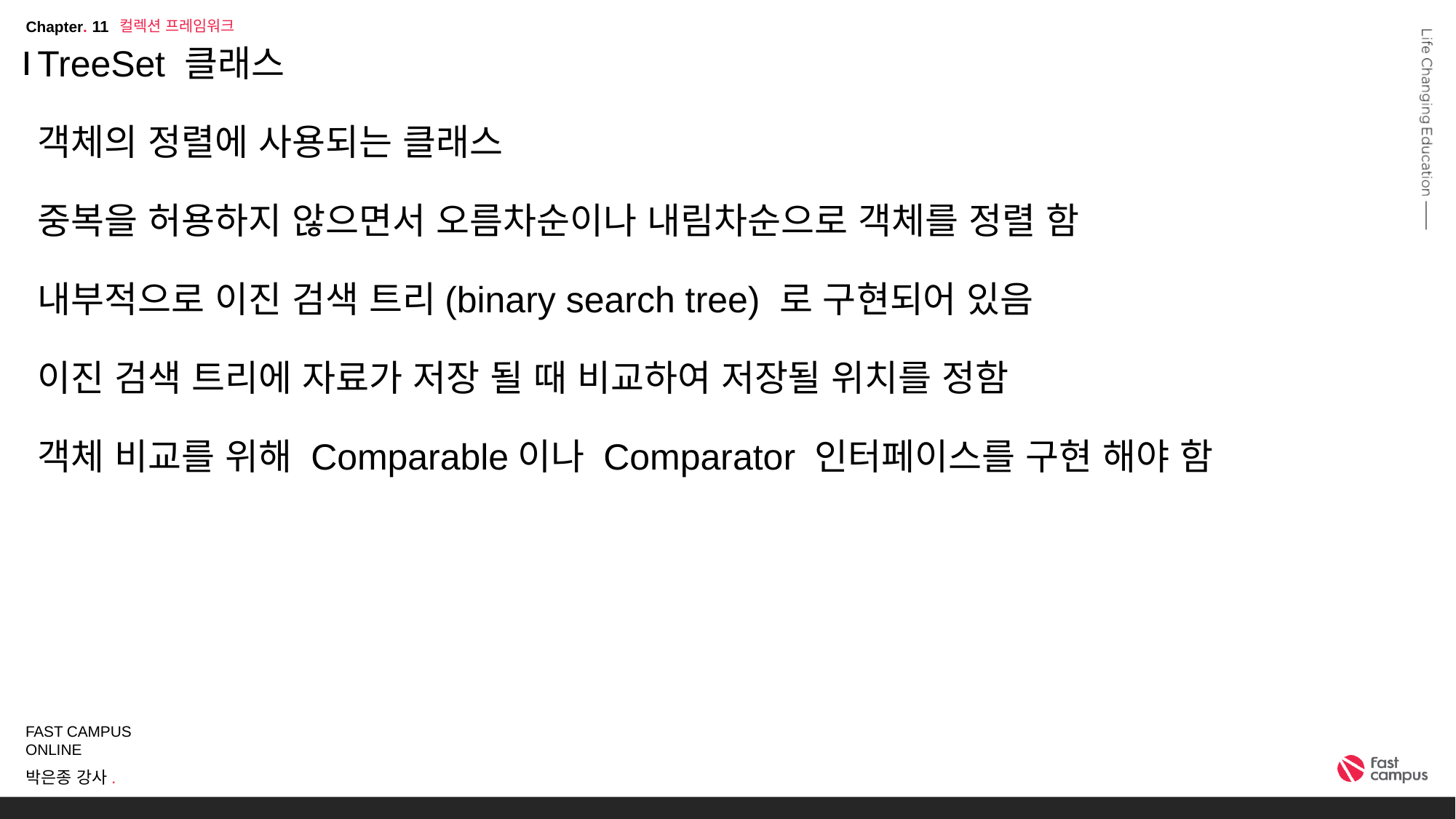

컬렉션 프레임워크
11
# TreeSet 클래스 객체의 정렬에 사용되는 클래스 중복을 허용하지 않으면서 오름차순이나 내림차순으로 객체를 정렬 함 내부적으로 이진 검색 트리(binary search tree) 로 구현되어 있음 이진 검색 트리에 자료가 저장 될 때 비교하여 저장될 위치를 정함 객체 비교를 위해 Comparable이나 Comparator 인터페이스를 구현 해야 함